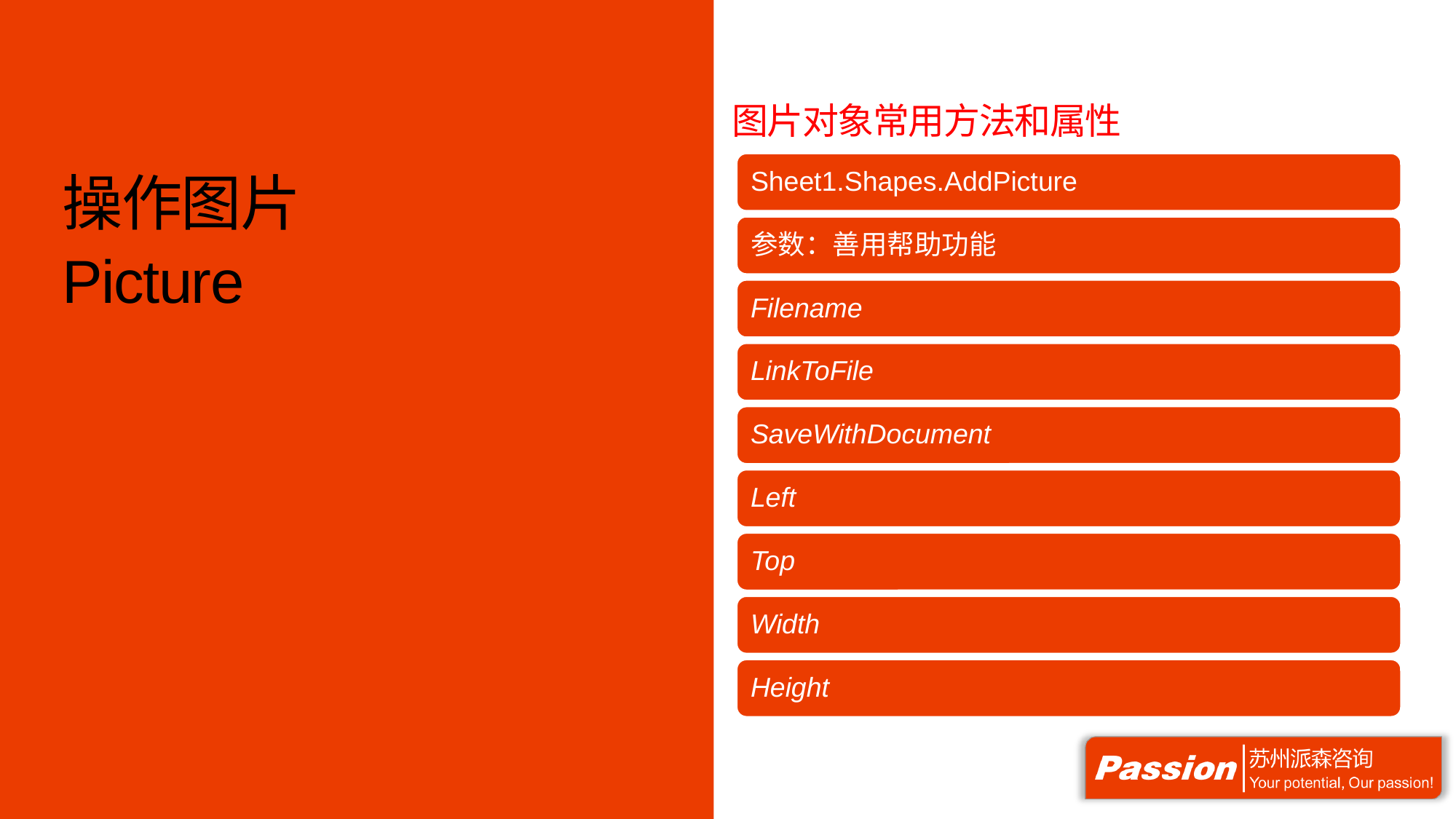

图片对象常用方法和属性
Sheet1.Shapes.AddPicture
参数：善用帮助功能
Filename
LinkToFile
SaveWithDocument
Left
Top
Width
Height
操作图片
Picture